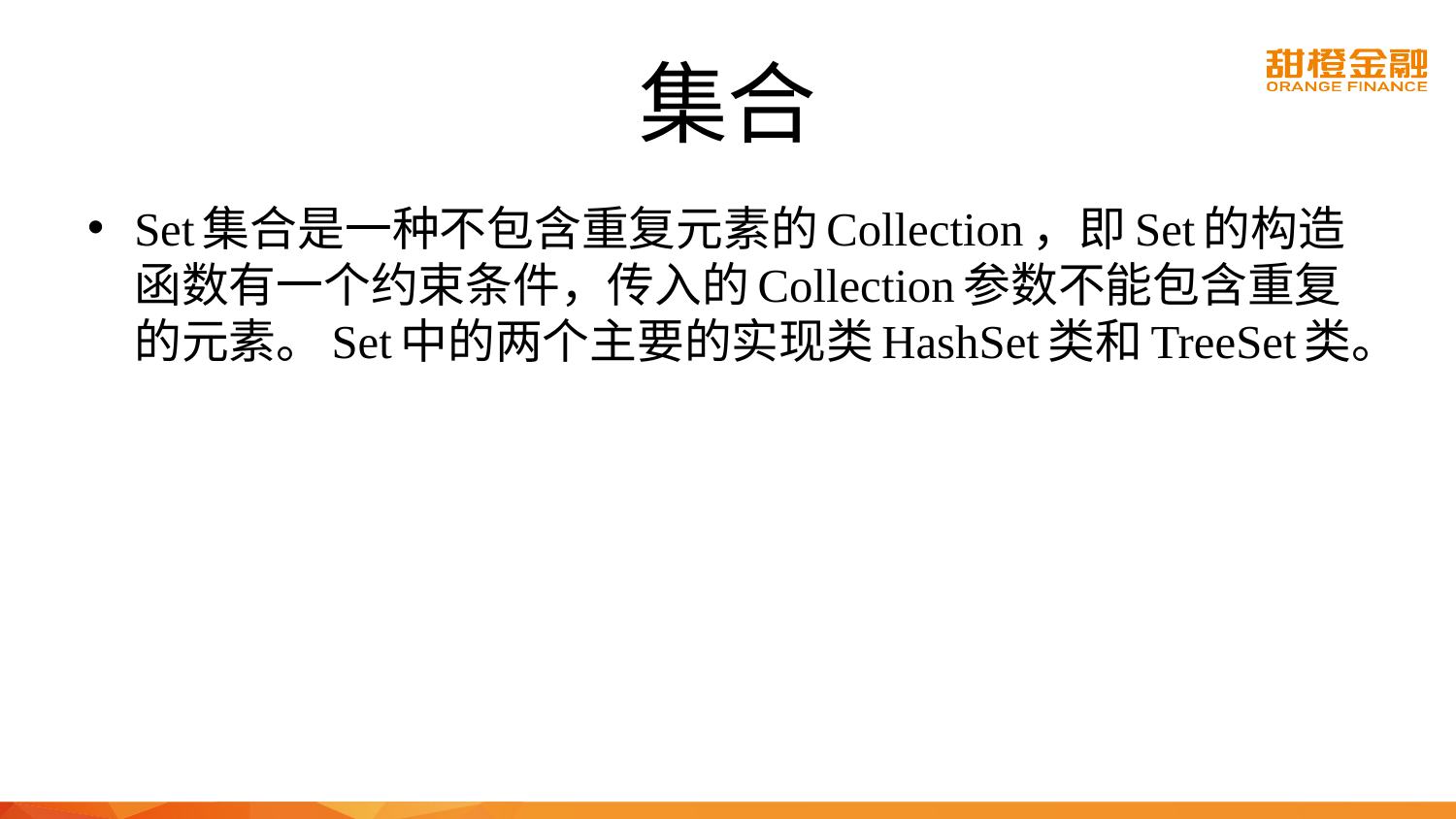

# 集合
Set集合是一种不包含重复元素的Collection，即Set的构造函数有一个约束条件，传入的Collection参数不能包含重复的元素。Set中的两个主要的实现类HashSet类和TreeSet类。